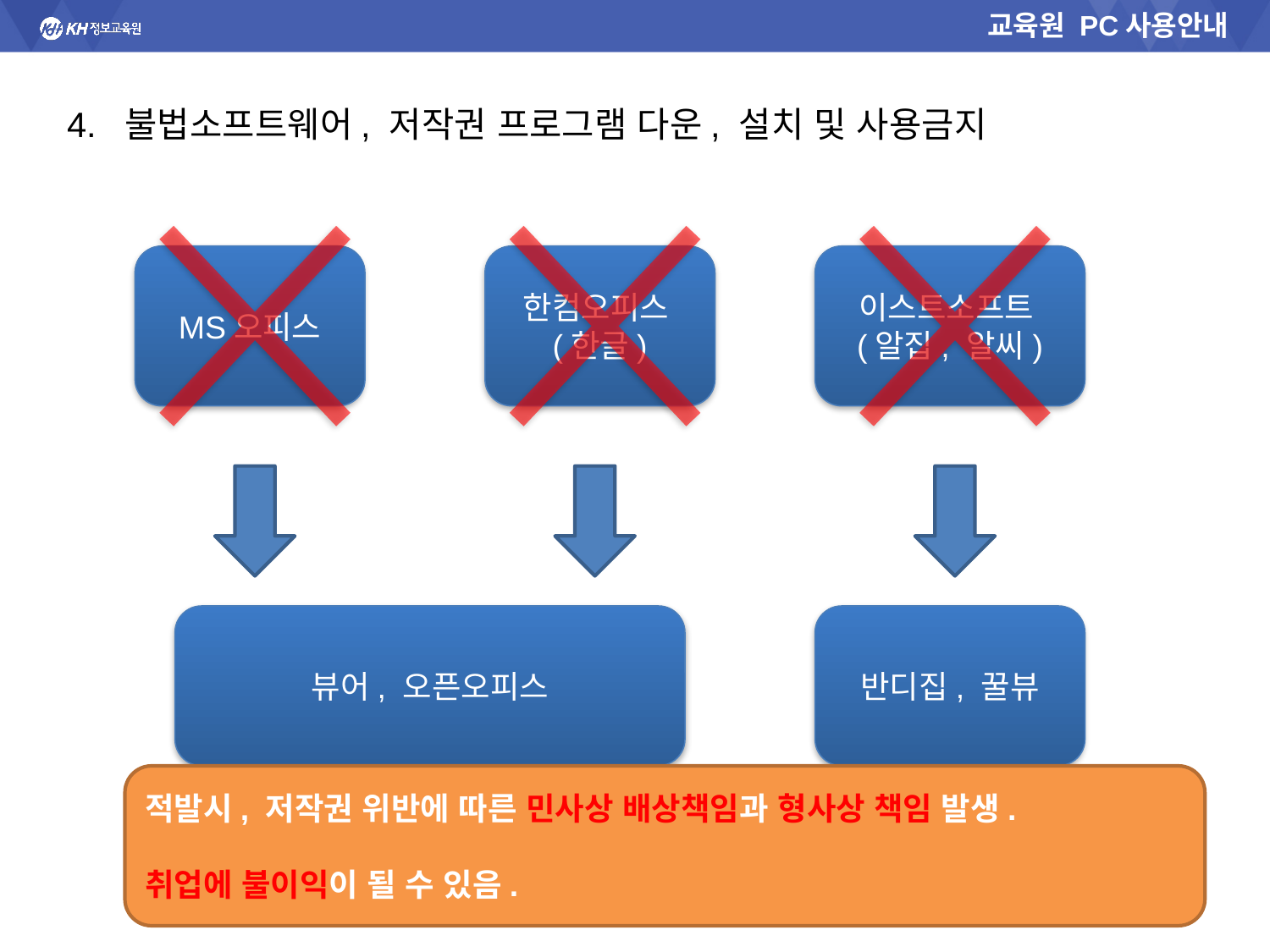

교육원 PC사용안내
4.  불법소프트웨어, 저작권 프로그램 다운, 설치 및 사용금지

MS오피스
한컴오피스(한글)
이스트소프트(알집, 알씨)

뷰어, 오픈오피스
반디집, 꿀뷰
적발시, 저작권 위반에 따른 민사상 배상책임과 형사상 책임 발생.

취업에 불이익이 될 수 있음.